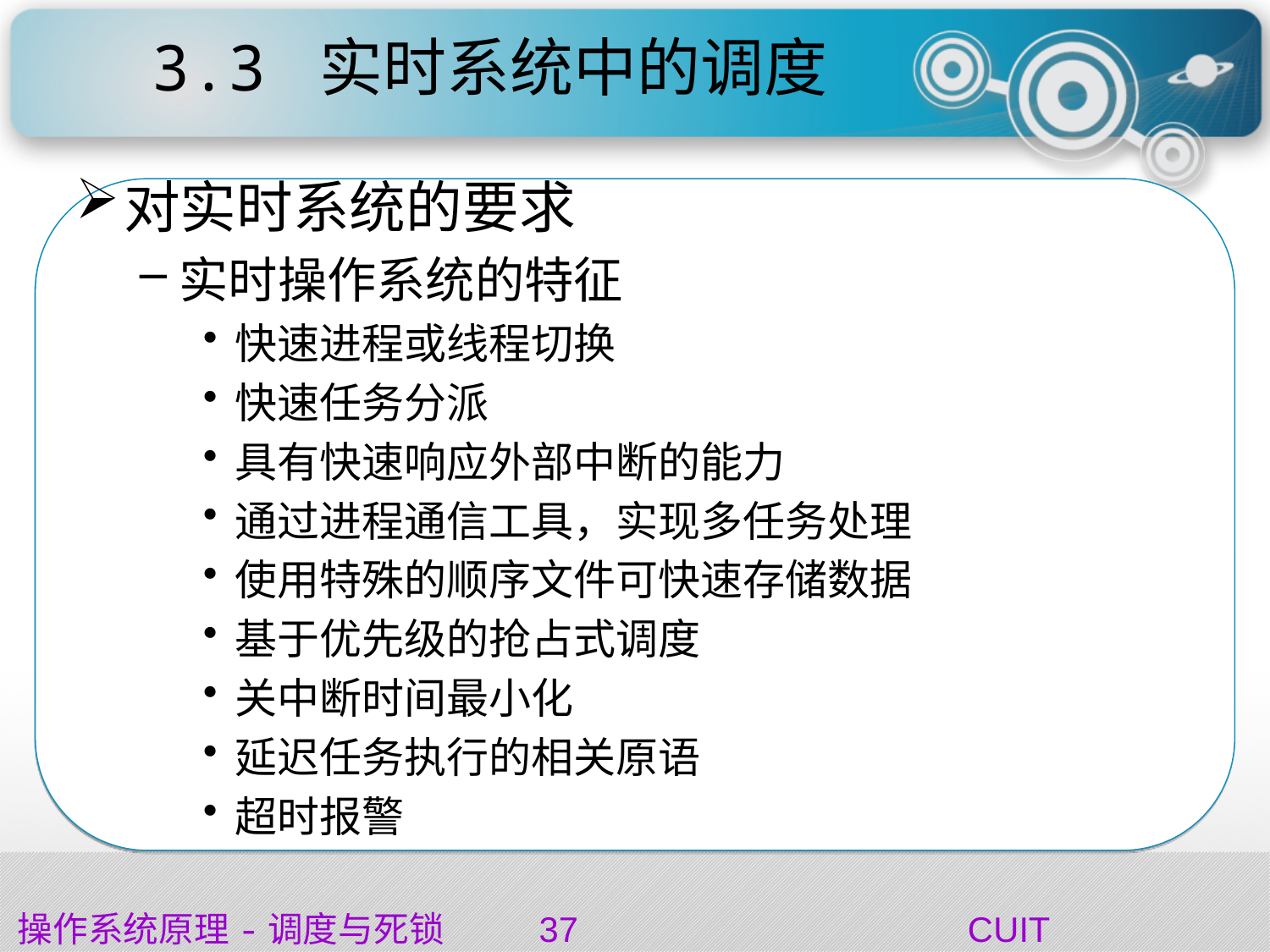

# 3.3 实时系统中的调度
对实时系统的要求
实时操作系统的特征
快速进程或线程切换
快速任务分派
具有快速响应外部中断的能力
通过进程通信工具，实现多任务处理
使用特殊的顺序文件可快速存储数据
基于优先级的抢占式调度
关中断时间最小化
延迟任务执行的相关原语
超时报警